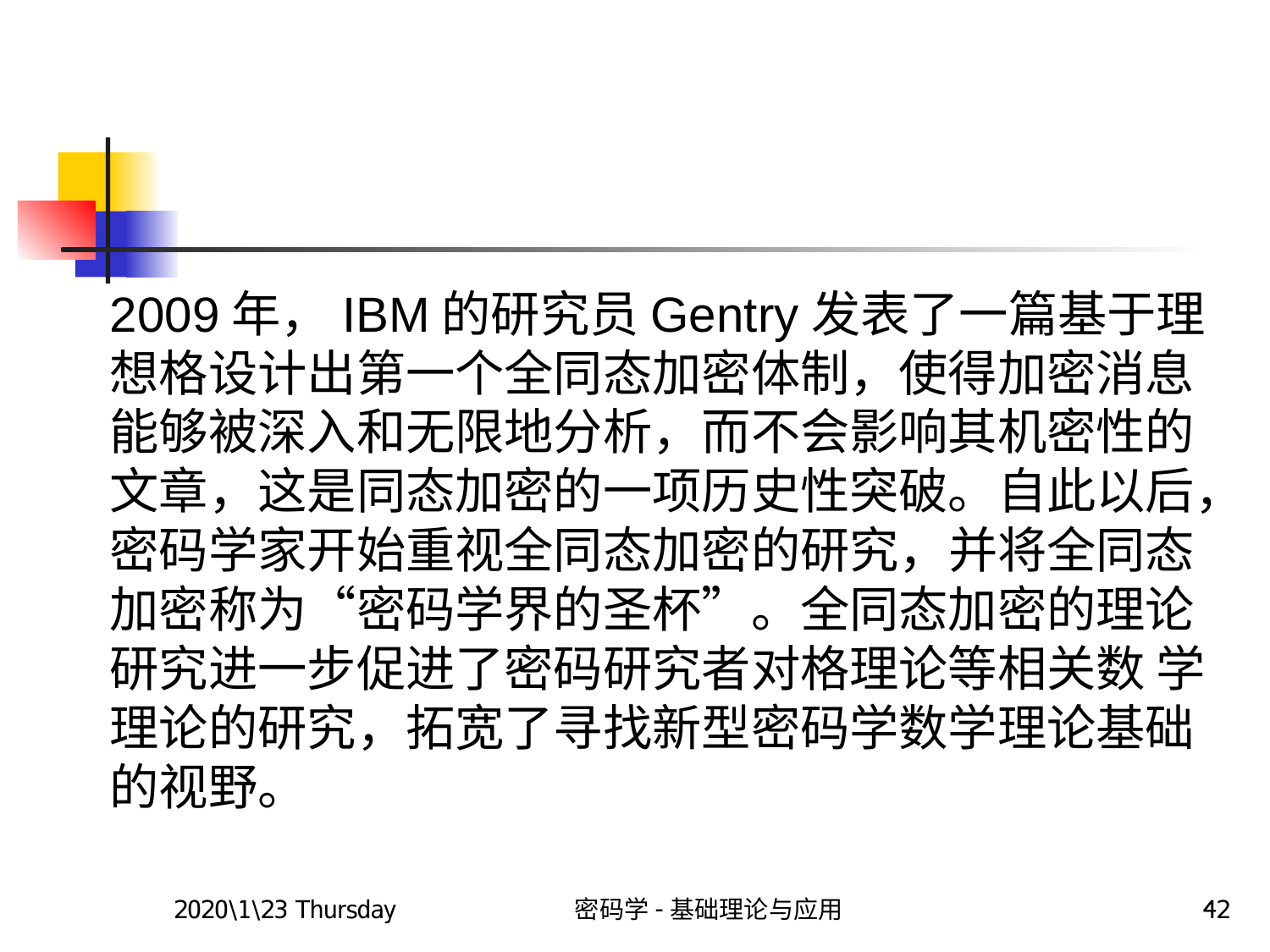

2009年，IBM的研究员Gentry发表了一篇基于理想格设计出第一个全同态加密体制，使得加密消息能够被深入和无限地分析，而不会影响其机密性的文章，这是同态加密的一项历史性突破。自此以后，密码学家开始重视全同态加密的研究，并将全同态加密称为“密码学界的圣杯”。全同态加密的理论研究进一步促进了密码研究者对格理论等相关数 学理论的研究，拓宽了寻找新型密码学数学理论基础的视野。
2020\1\23 Thursday
密码学-基础理论与应用
42